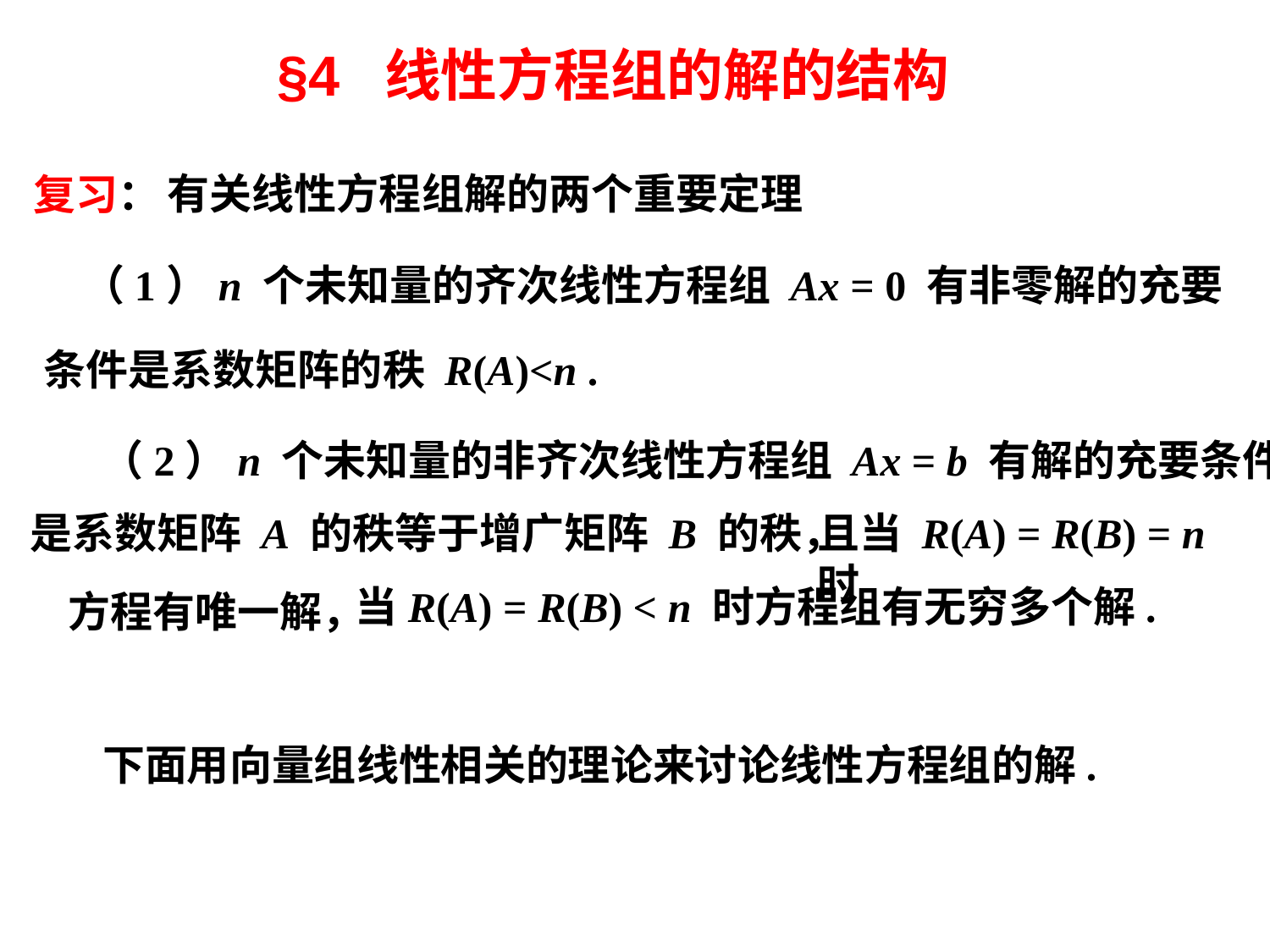

§4  线性方程组的解的结构
有关线性方程组解的两个重要定理
复习：
（1）n 个未知量的齐次线性方程组 Ax = 0 有非零解的充要
条件是系数矩阵的秩 R(A)<n .
（2）n 个未知量的非齐次线性方程组 Ax = b 有解的充要条件
是系数矩阵 A 的秩等于增广矩阵 B 的秩，
且当 R(A) = R(B) = n 时
当R(A) = R(B) < n 时方程组有无穷多个解.
方程有唯一解，
下面用向量组线性相关的理论来讨论线性方程组的解.
1